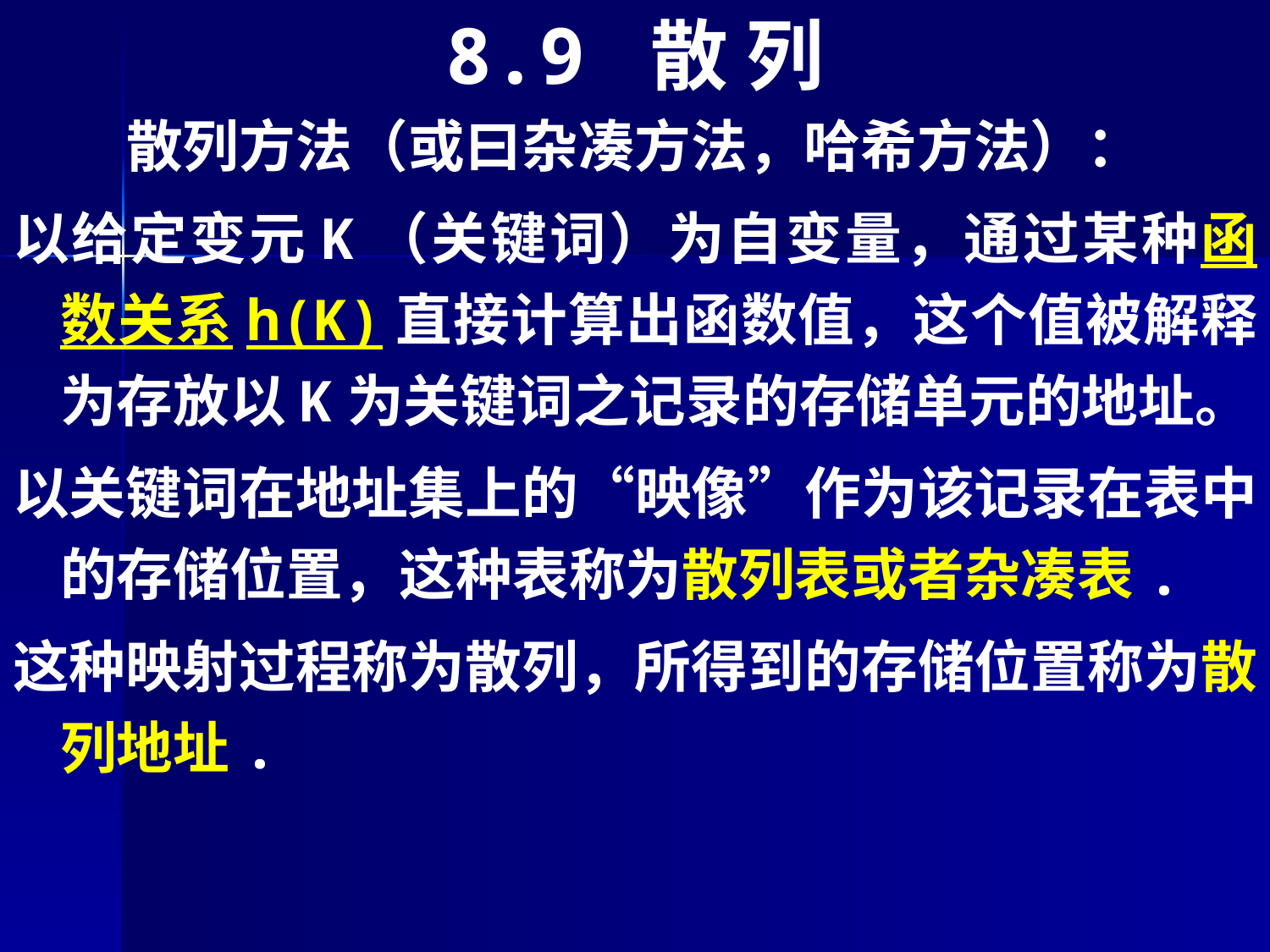

8.9 散 列
散列方法（或曰杂凑方法，哈希方法）：
以给定变元K（关键词）为自变量，通过某种函数关系h(K)直接计算出函数值，这个值被解释为存放以K为关键词之记录的存储单元的地址。
以关键词在地址集上的“映像”作为该记录在表中的存储位置，这种表称为散列表或者杂凑表.
这种映射过程称为散列，所得到的存储位置称为散列地址.